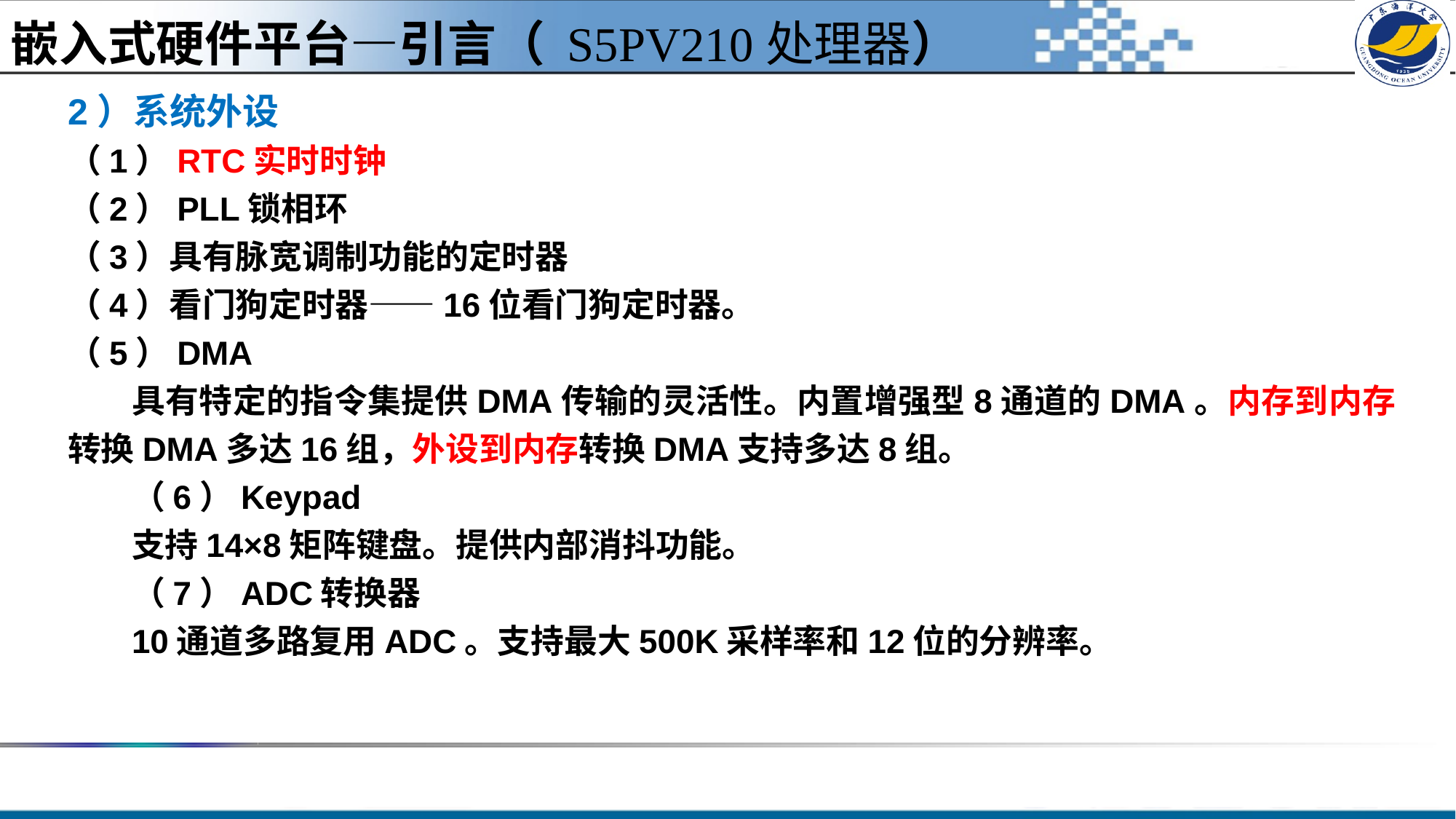

嵌入式硬件平台—引言（ S5PV210处理器）
2）系统外设
（1）RTC实时时钟
（2）PLL锁相环
（3）具有脉宽调制功能的定时器
（4）看门狗定时器——16位看门狗定时器。
（5）DMA
具有特定的指令集提供DMA传输的灵活性。内置增强型8通道的DMA。内存到内存转换DMA多达16组，外设到内存转换DMA支持多达8组。
（6）Keypad
支持14×8矩阵键盘。提供内部消抖功能。
（7）ADC转换器
10通道多路复用ADC。支持最大500K采样率和12位的分辨率。